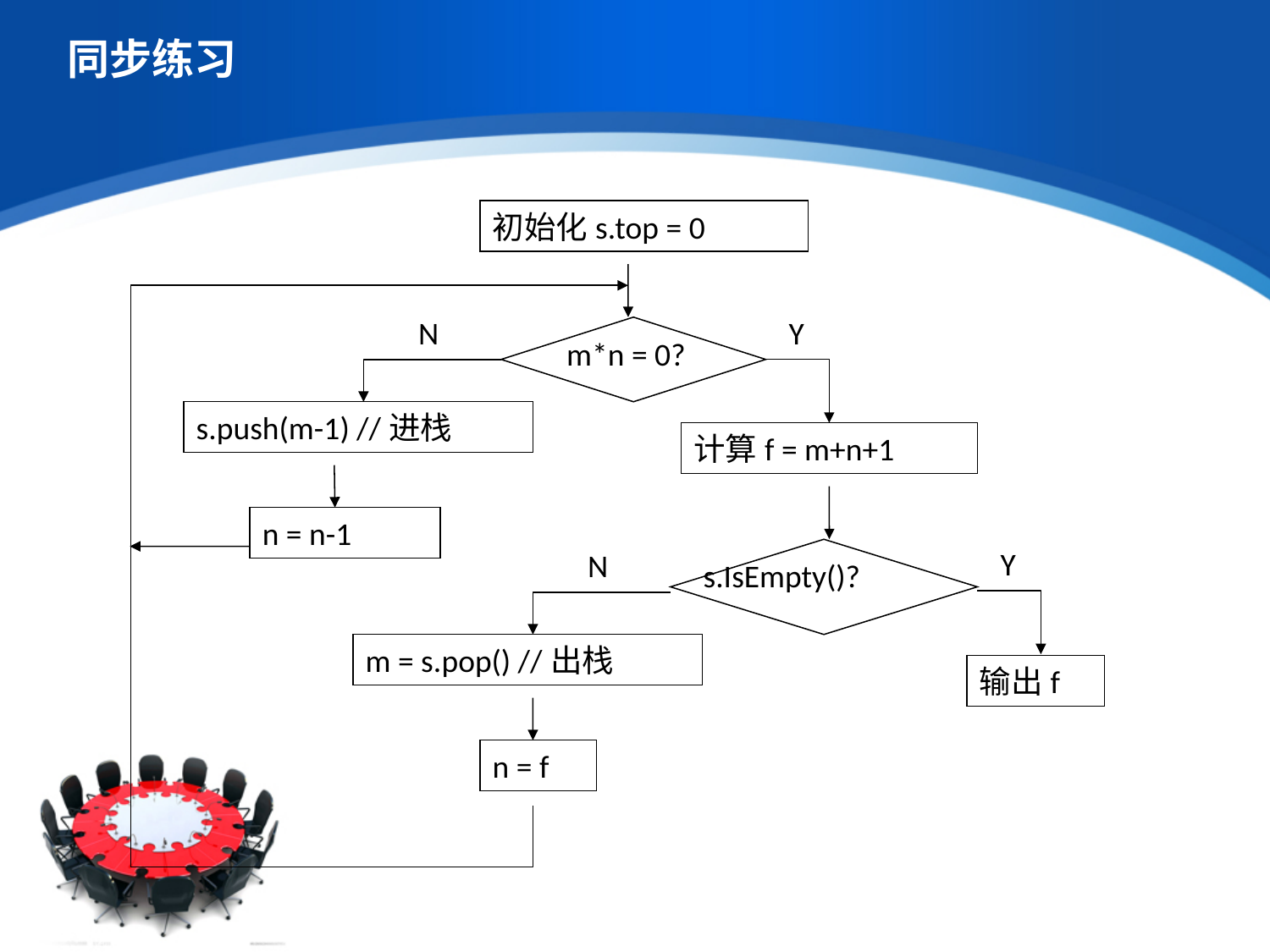

同步练习

初始化s.top = 0

m*n = 0?

N

s.push(m-1) //进栈
Y

计算f = m+n+1

n = n-1

s.IsEmpty()?
Y

N

m = s.pop() //出栈

输出f

n = f